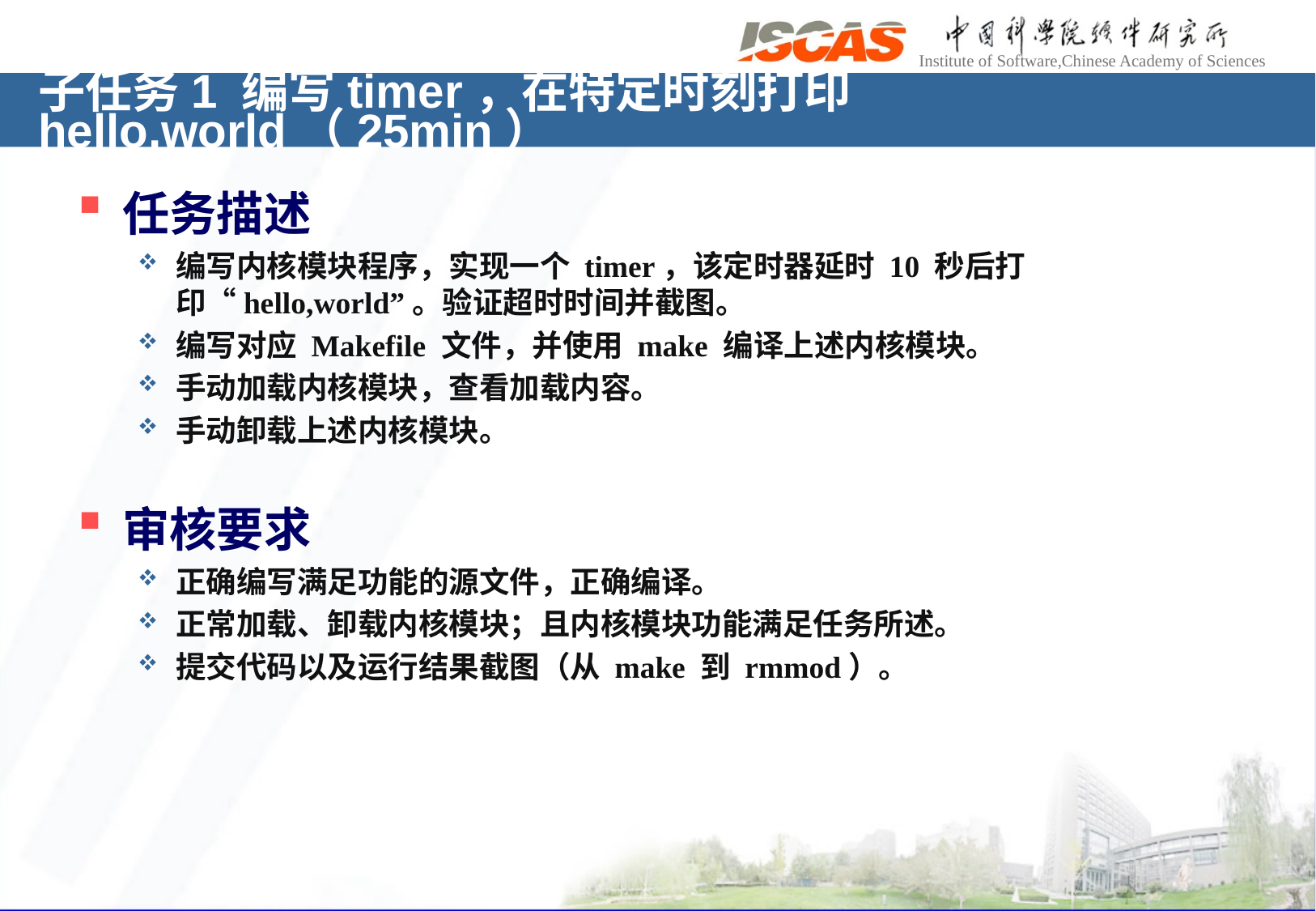

# 子任务1 编写timer，在特定时刻打印 hello,world（25min）
任务描述
编写内核模块程序，实现一个 timer，该定时器延时 10 秒后打印“hello,world”。验证超时时间并截图。
编写对应 Makefile 文件，并使用 make 编译上述内核模块。
手动加载内核模块，查看加载内容。
手动卸载上述内核模块。

审核要求
正确编写满足功能的源文件，正确编译。
正常加载、卸载内核模块；且内核模块功能满足任务所述。
提交代码以及运行结果截图（从 make 到 rmmod）。